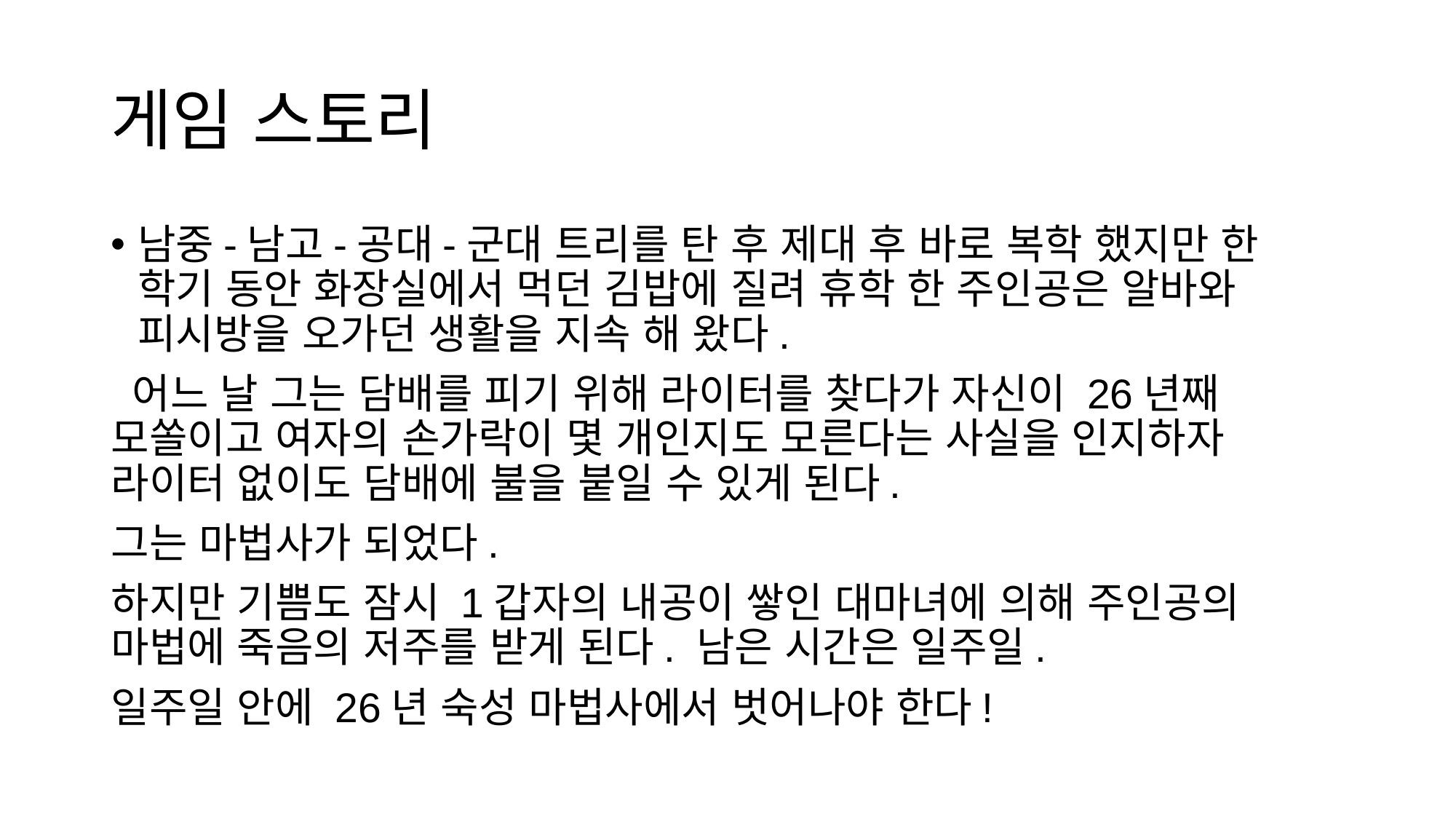

# 게임 스토리
남중-남고-공대-군대 트리를 탄 후 제대 후 바로 복학 했지만 한 학기 동안 화장실에서 먹던 김밥에 질려 휴학 한 주인공은 알바와 피시방을 오가던 생활을 지속 해 왔다.
 어느 날 그는 담배를 피기 위해 라이터를 찾다가 자신이 26년째 모쏠이고 여자의 손가락이 몇 개인지도 모른다는 사실을 인지하자 라이터 없이도 담배에 불을 붙일 수 있게 된다.
그는 마법사가 되었다.
하지만 기쁨도 잠시 1갑자의 내공이 쌓인 대마녀에 의해 주인공의 마법에 죽음의 저주를 받게 된다. 남은 시간은 일주일.
일주일 안에 26년 숙성 마법사에서 벗어나야 한다!